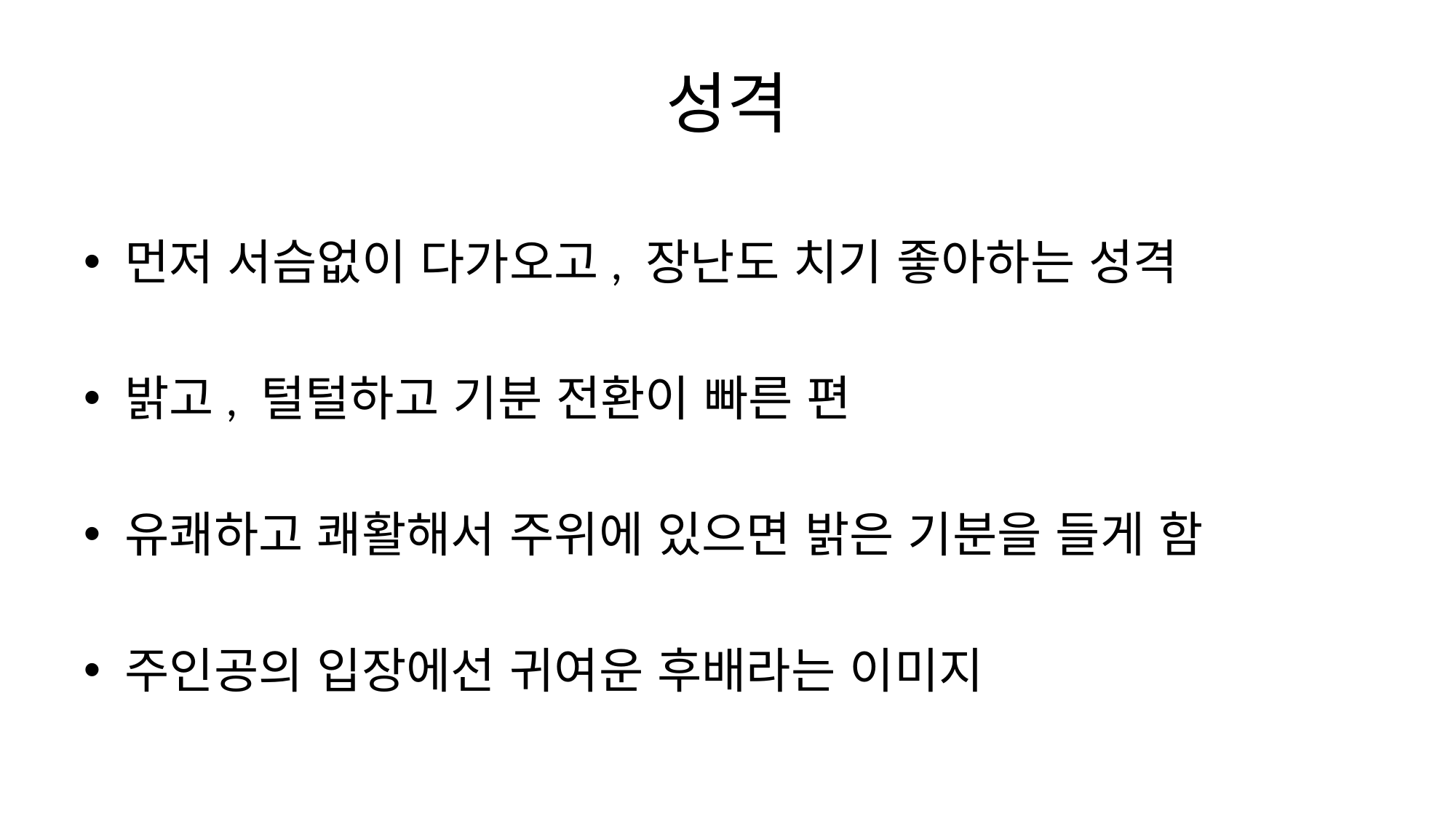

# 성격
먼저 서슴없이 다가오고, 장난도 치기 좋아하는 성격

밝고, 털털하고 기분 전환이 빠른 편

유쾌하고 쾌활해서 주위에 있으면 밝은 기분을 들게 함

주인공의 입장에선 귀여운 후배라는 이미지